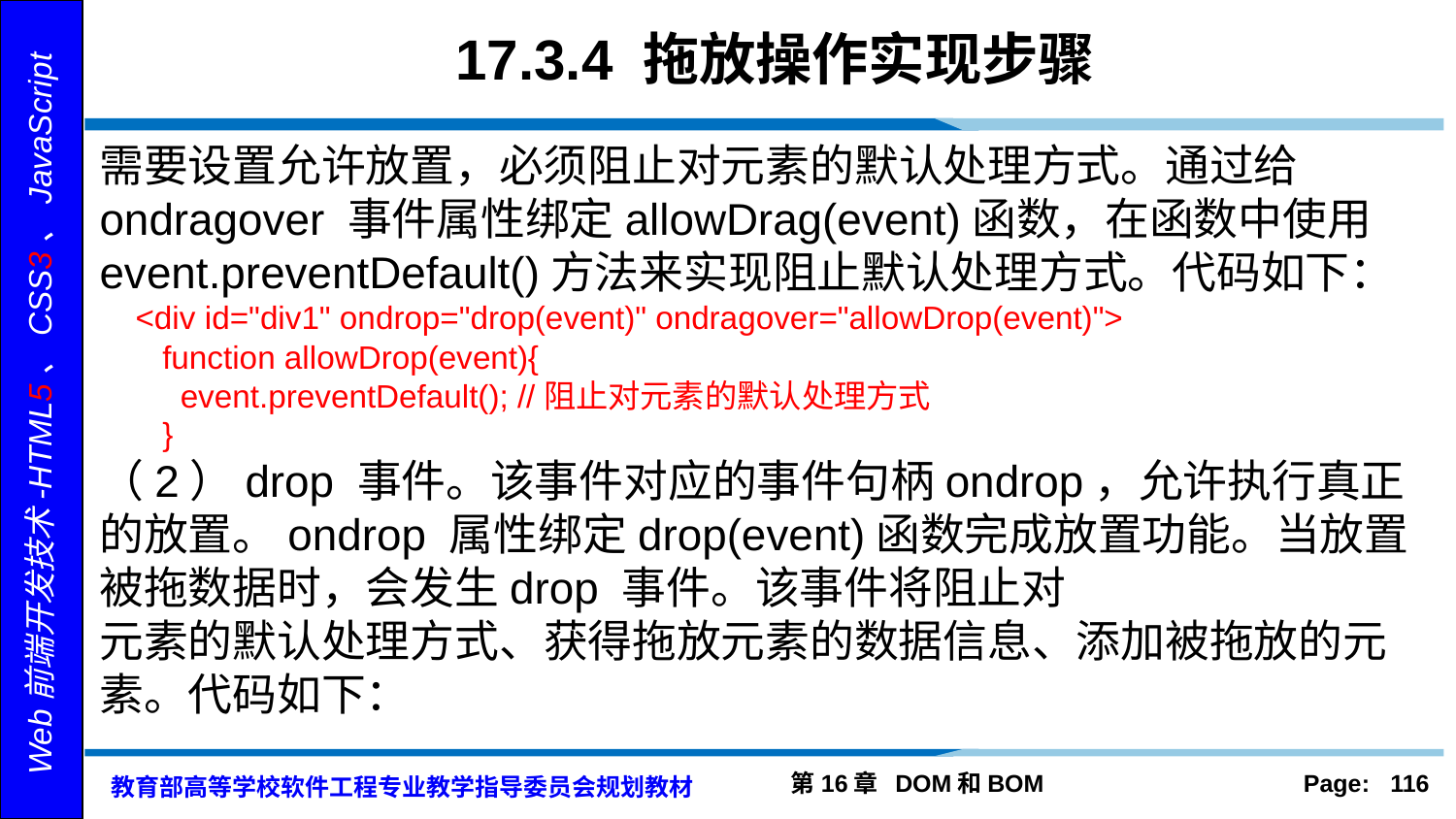

# 17.3.4 拖放操作实现步骤
需要设置允许放置，必须阻止对元素的默认处理方式。通过给ondragover 事件属性绑定allowDrag(event)函数，在函数中使用event.preventDefault()方法来实现阻止默认处理方式。代码如下：
    <div id="div1" ondrop="drop(event)" ondragover="allowDrop(event)">
       function allowDrop(event){
         event.preventDefault(); //阻止对元素的默认处理方式
       }
（2）drop 事件。该事件对应的事件句柄ondrop，允许执行真正的放置。ondrop 属性绑定drop(event)函数完成放置功能。当放置被拖数据时，会发生drop 事件。该事件将阻止对
元素的默认处理方式、获得拖放元素的数据信息、添加被拖放的元素。代码如下：